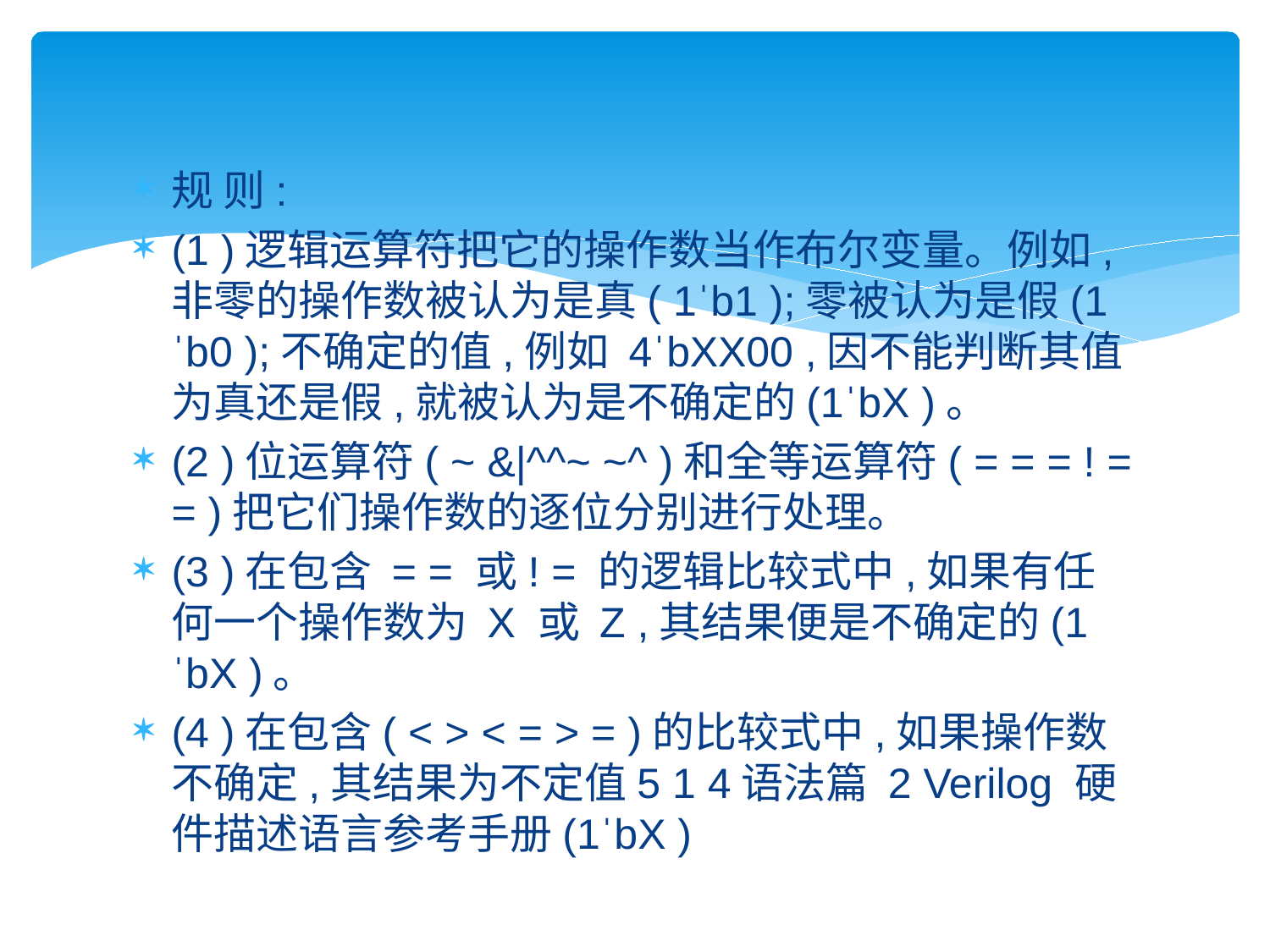

#
规 则:
(1 )逻辑运算符把它的操作数当作布尔变量。例如,非零的操作数被认为是真( 1ˈb1 );零被认为是假(1ˈb0 );不确定的值,例如 4ˈbXX00 ,因不能判断其值为真还是假,就被认为是不确定的(1ˈbX )。
(2 )位运算符( ~ &|^^~ ~^ )和全等运算符( = = = ! = = )把它们操作数的逐位分别进行处理。
(3 )在包含 = = 或! = 的逻辑比较式中,如果有任何一个操作数为 X 或 Z ,其结果便是不确定的(1ˈbX )。
(4 )在包含( < > < = > = )的比较式中,如果操作数不确定,其结果为不定值5 1 4语法篇 2 Verilog 硬件描述语言参考手册(1ˈbX )